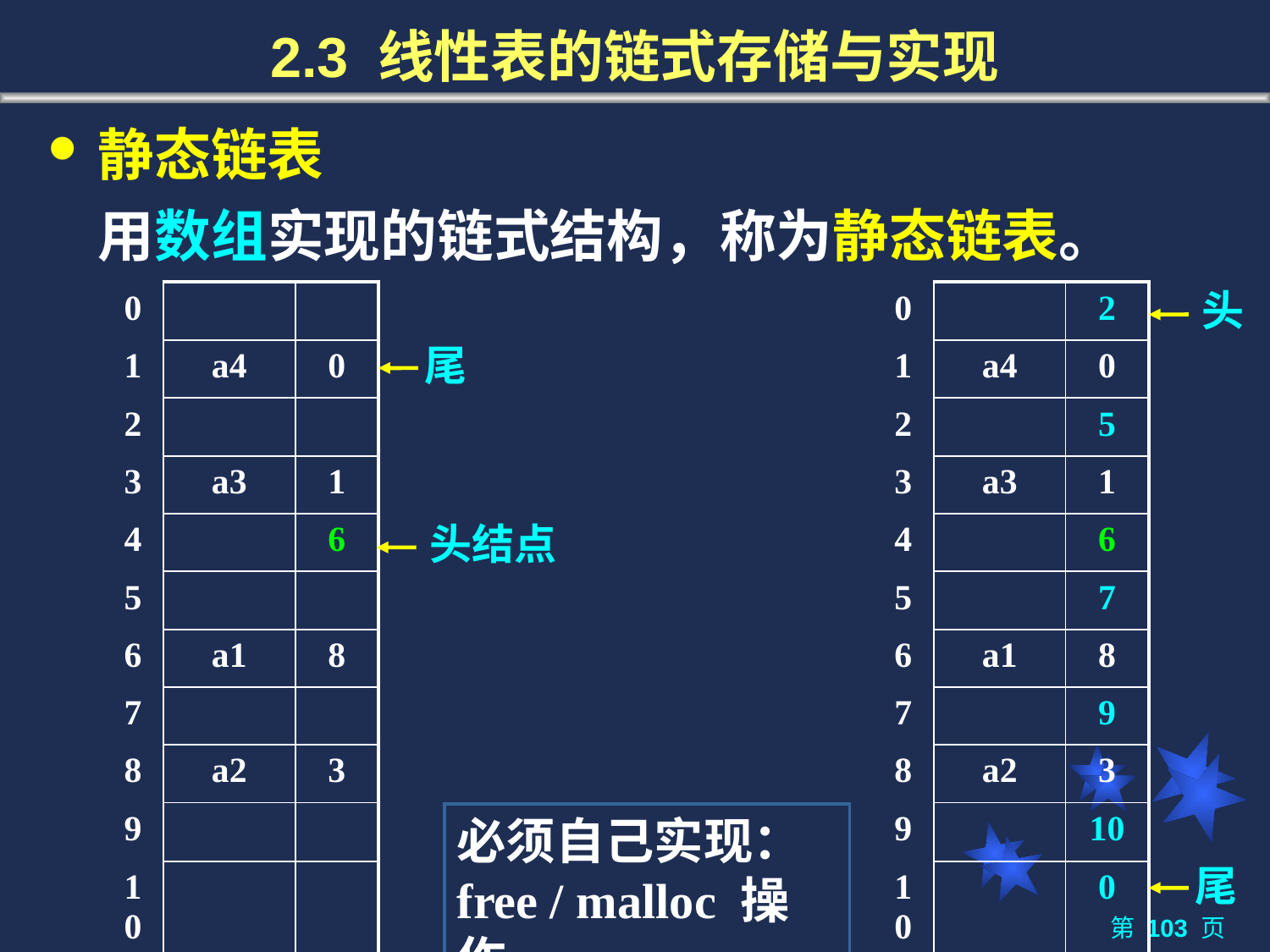

# 2.3 线性表的链式存储与实现
静态链表
	用数组实现的链式结构，称为静态链表。
头

| 0 |  |  |
| --- | --- | --- |
| 1 | a4 | 0 |
| 2 |  |  |
| 3 | a3 | 1 |
| 4 |  | 6 |
| 5 |  |  |
| 6 | a1 | 8 |
| 7 |  |  |
| 8 | a2 | 3 |
| 9 |  |  |
| 10 |  |  |
| 0 |  | 2 |
| --- | --- | --- |
| 1 | a4 | 0 |
| 2 |  | 5 |
| 3 | a3 | 1 |
| 4 |  | 6 |
| 5 |  | 7 |
| 6 | a1 | 8 |
| 7 |  | 9 |
| 8 | a2 | 3 |
| 9 |  | 10 |
| 10 |  | 0 |
尾

头结点

必须自己实现：free / malloc 操作
尾

第 103 页